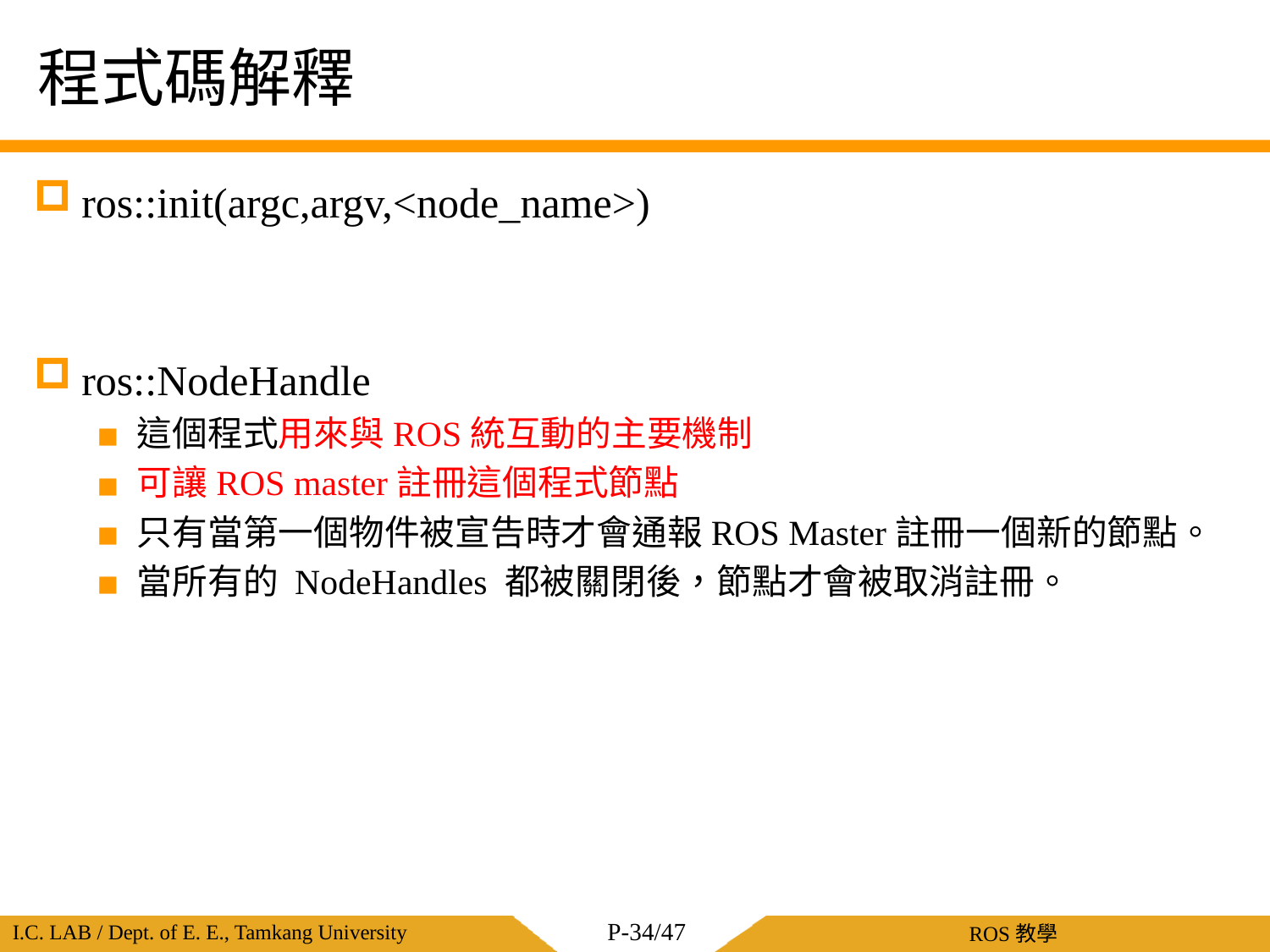

# 程式碼解釋
ros::init(argc,argv,<node_name>)

ros::NodeHandle
這個程式用來與ROS統互動的主要機制
可讓ROS master註冊這個程式節點
只有當第一個物件被宣告時才會通報ROS Master註冊一個新的節點。
當所有的 NodeHandles 都被關閉後，節點才會被取消註冊。